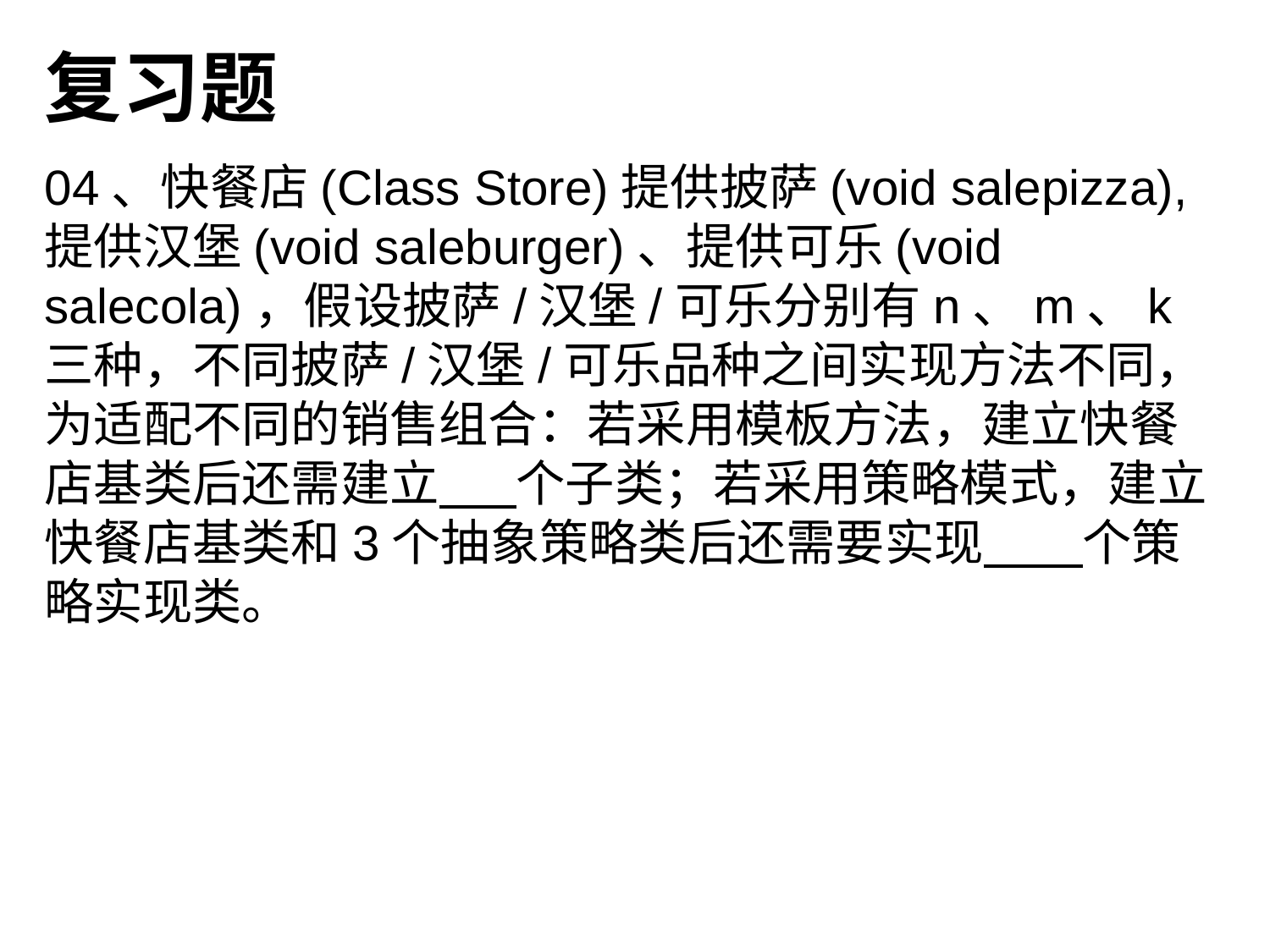

复习题
04、快餐店(Class Store)提供披萨(void salepizza), 提供汉堡(void saleburger)、提供可乐(void salecola)，假设披萨/汉堡/可乐分别有n、m、k三种，不同披萨/汉堡/可乐品种之间实现方法不同，为适配不同的销售组合：若采用模板方法，建立快餐店基类后还需建立       个子类；若采用策略模式，建立快餐店基类和3个抽象策略类后还需要实现         个策略实现类。